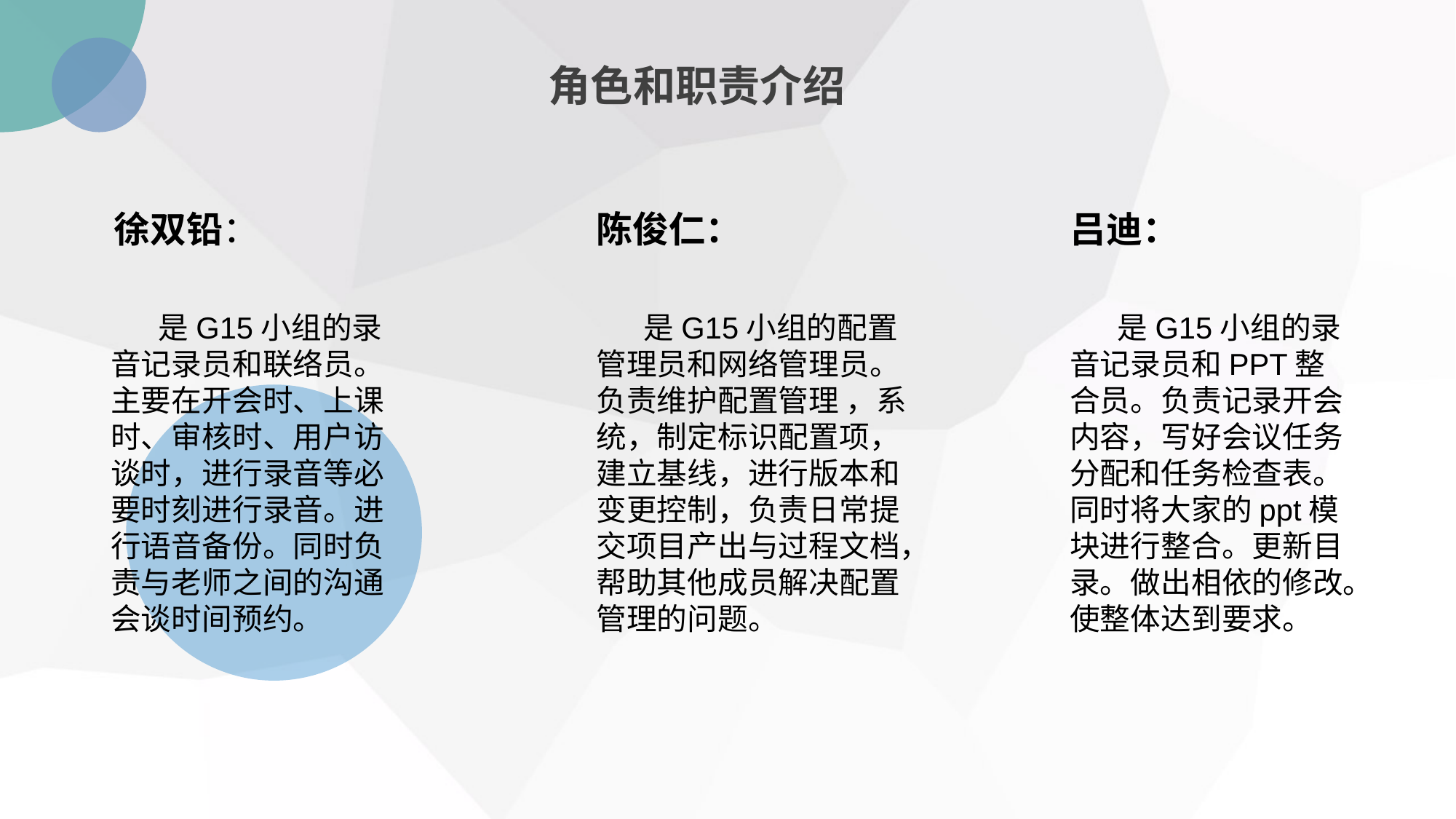

角色和职责介绍
徐双铅：
陈俊仁：
吕迪：
      是G15小组的录音记录员和联络员。主要在开会时、上课时、审核时、用户访谈时，进行录音等必要时刻进行录音。进行语音备份。同时负责与老师之间的沟通会谈时间预约。
      是G15小组的配置管理员和网络管理员。负责维护配置管理 ，系统，制定标识配置项，建立基线，进行版本和变更控制，负责日常提交项目产出与过程文档，帮助其他成员解决配置管理的问题。
      是G15小组的录音记录员和PPT整合员。负责记录开会内容，写好会议任务分配和任务检查表。同时将大家的ppt模块进行整合。更新目录。做出相依的修改。使整体达到要求。